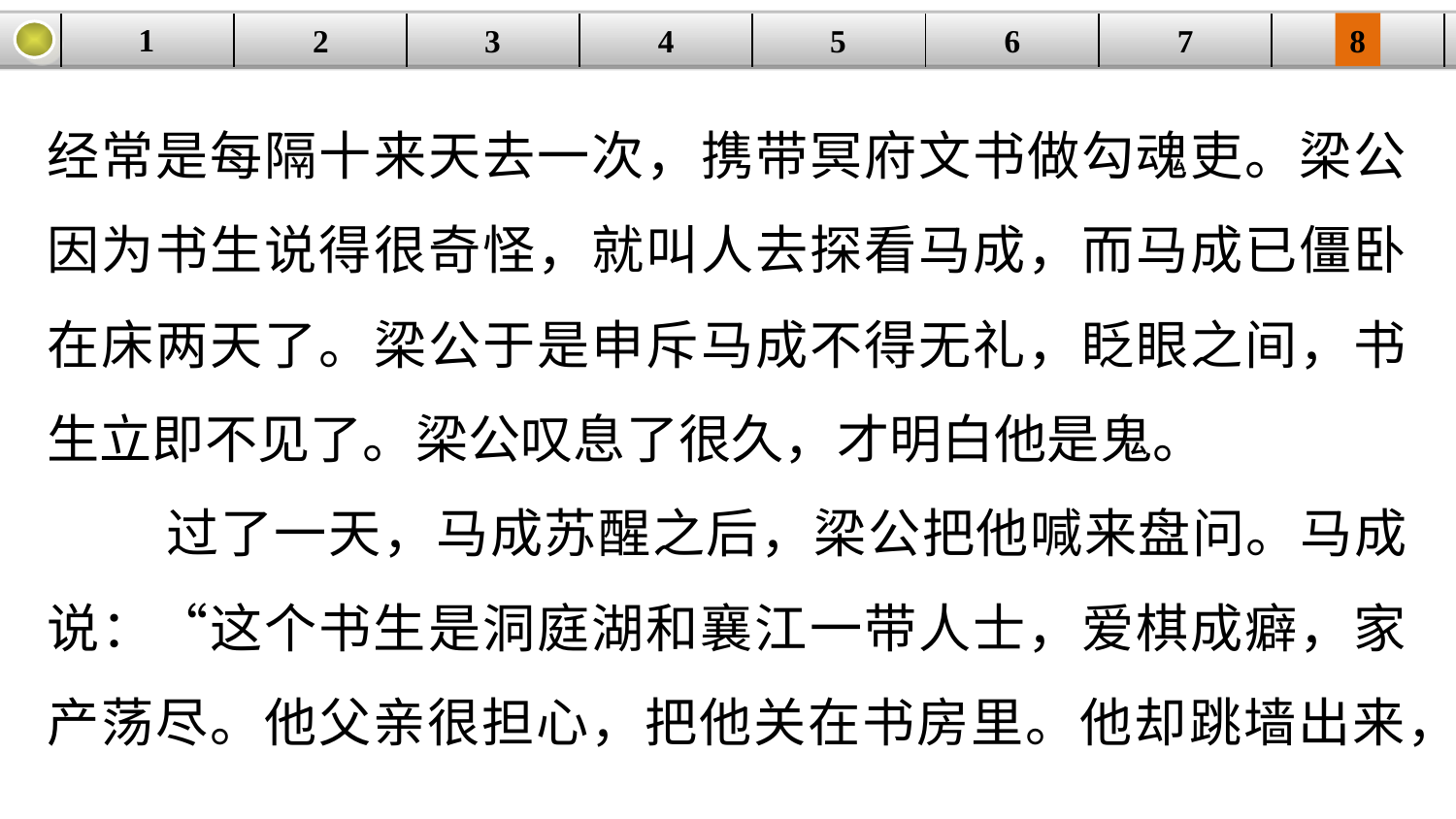

1
3
4
5
6
8
2
|  |  |  |  |  |  |  |  |
| --- | --- | --- | --- | --- | --- | --- | --- |
7

经常是每隔十来天去一次，携带冥府文书做勾魂吏。梁公因为书生说得很奇怪，就叫人去探看马成，而马成已僵卧在床两天了。梁公于是申斥马成不得无礼，眨眼之间，书生立即不见了。梁公叹息了很久，才明白他是鬼。
        过了一天，马成苏醒之后，梁公把他喊来盘问。马成说：“这个书生是洞庭湖和襄江一带人士，爱棋成癖，家产荡尽。他父亲很担心，把他关在书房里。他却跳墙出来，